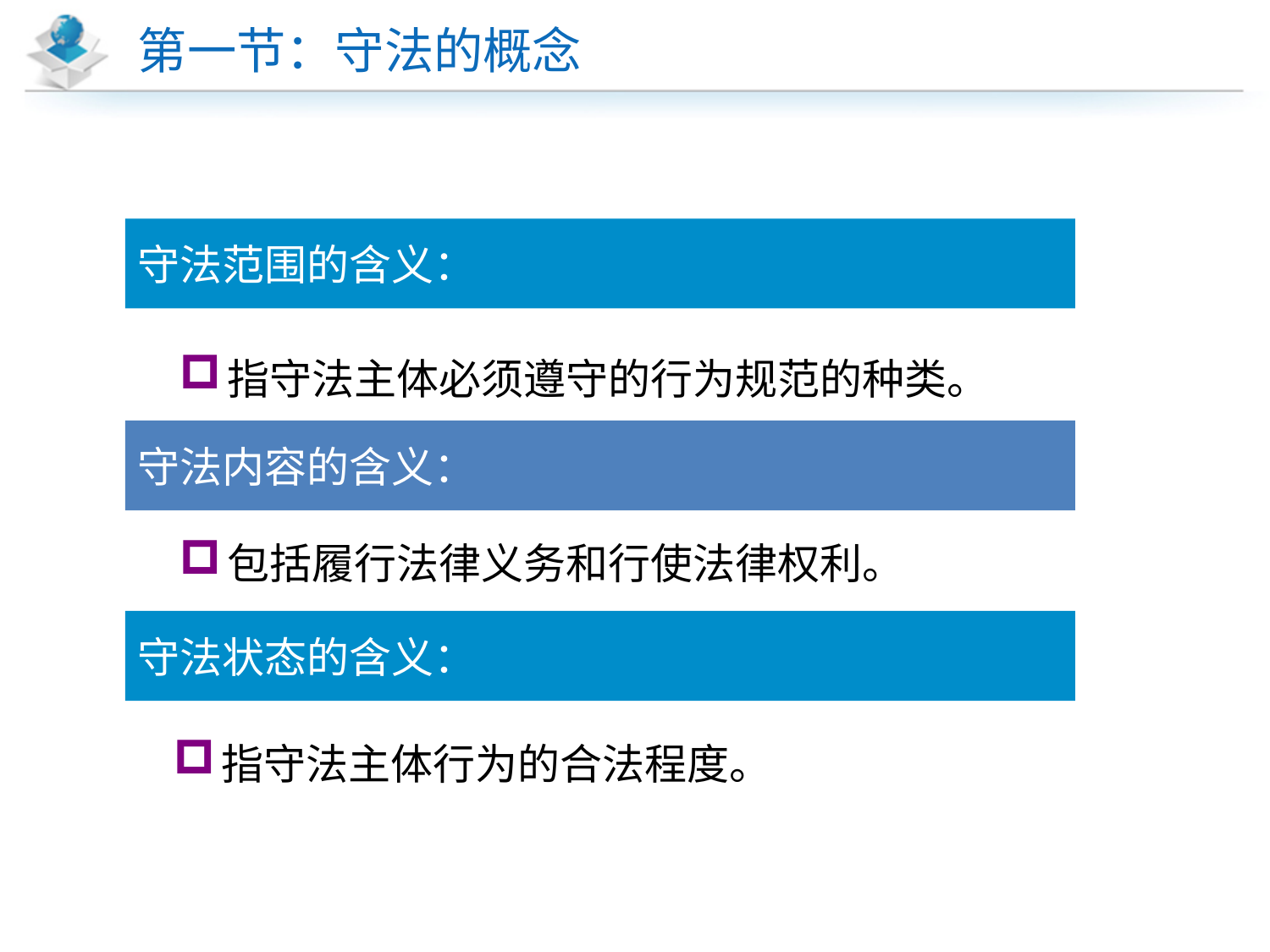

# 第一节：守法的概念
守法范围的含义：
指守法主体必须遵守的行为规范的种类。
守法内容的含义：
包括履行法律义务和行使法律权利。
守法状态的含义：
指守法主体行为的合法程度。